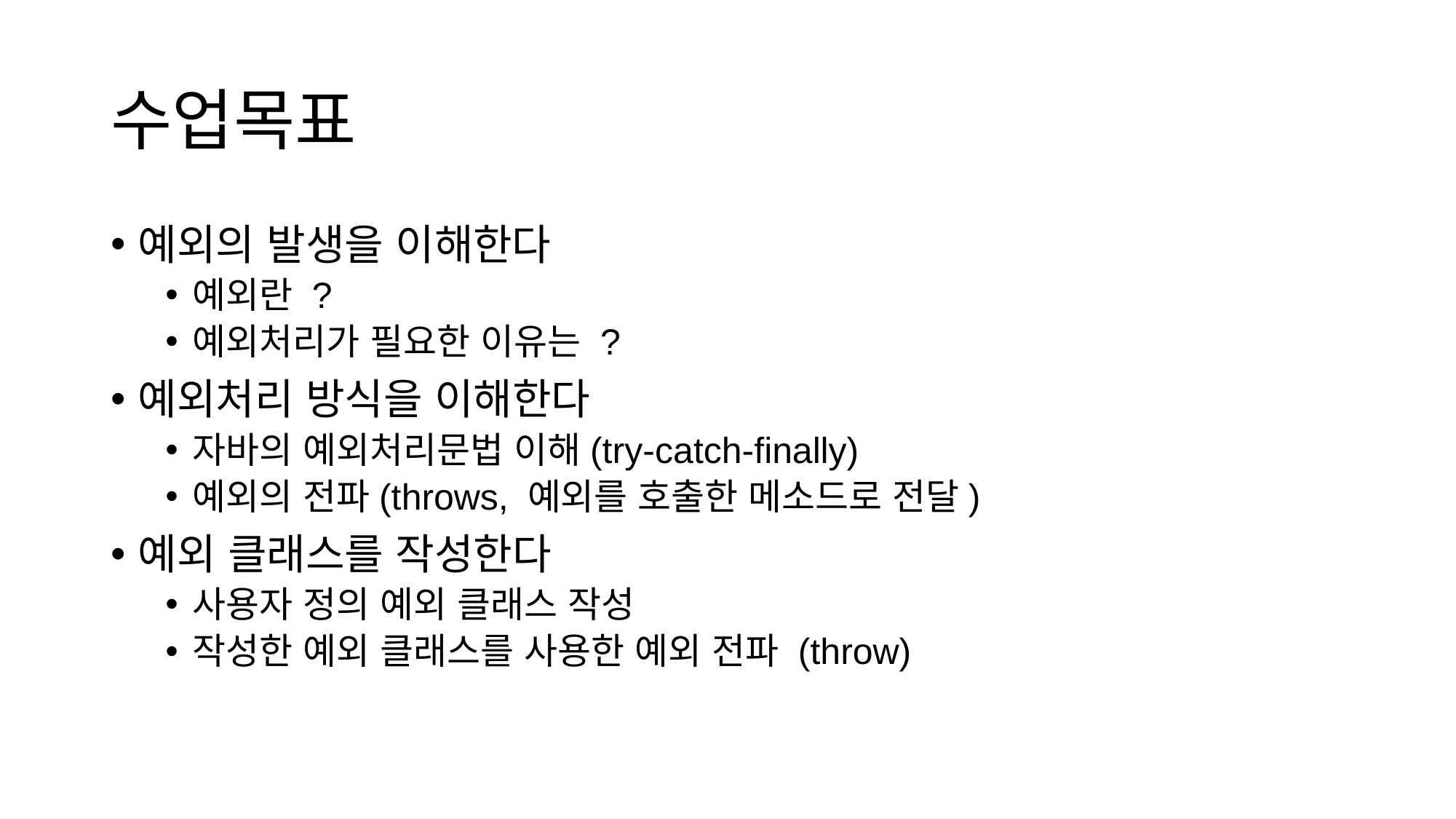

# 수업목표
예외의 발생을 이해한다
예외란 ?
예외처리가 필요한 이유는 ?
예외처리 방식을 이해한다
자바의 예외처리문법 이해(try-catch-finally)
예외의 전파(throws, 예외를 호출한 메소드로 전달)
예외 클래스를 작성한다
사용자 정의 예외 클래스 작성
작성한 예외 클래스를 사용한 예외 전파 (throw)